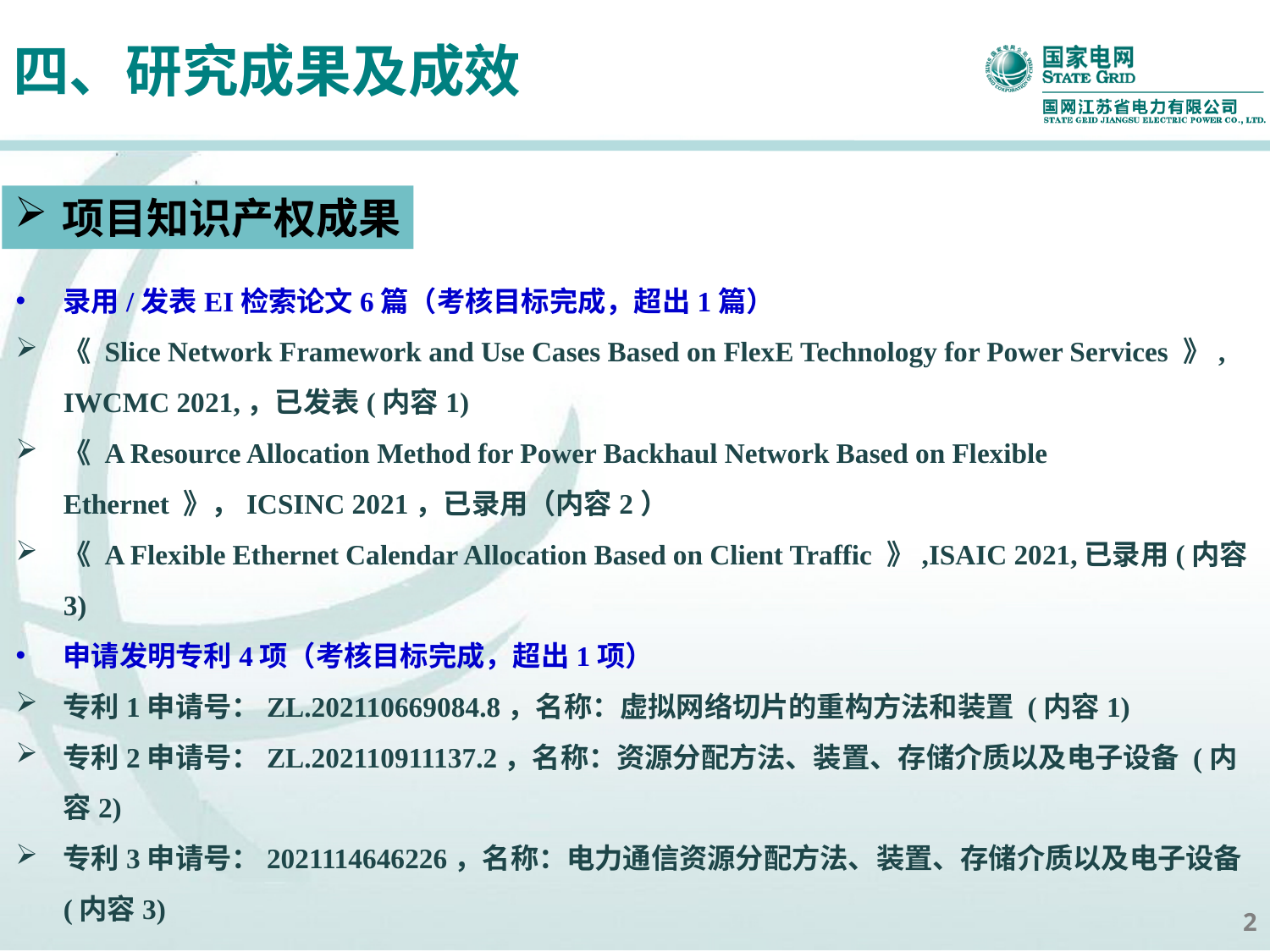

# 四、研究成果及成效
项目知识产权成果
录用/发表EI检索论文6篇（考核目标完成，超出1篇）
《 Slice Network Framework and Use Cases Based on FlexE Technology for Power Services 》, IWCMC 2021,，已发表(内容1)
《 A Resource Allocation Method for Power Backhaul Network Based on Flexible Ethernet 》，ICSINC 2021，已录用（内容2）
《 A Flexible Ethernet Calendar Allocation Based on Client Traffic 》,ISAIC 2021,已录用(内容3)
申请发明专利4项（考核目标完成，超出1项）
专利1申请号：ZL.202110669084.8，名称：虚拟网络切片的重构方法和装置 (内容1)
专利2申请号：ZL.202110911137.2，名称：资源分配方法、装置、存储介质以及电子设备 (内容2)
专利3申请号：2021114646226，名称：电力通信资源分配方法、装置、存储介质以及电子设备 (内容3)
2